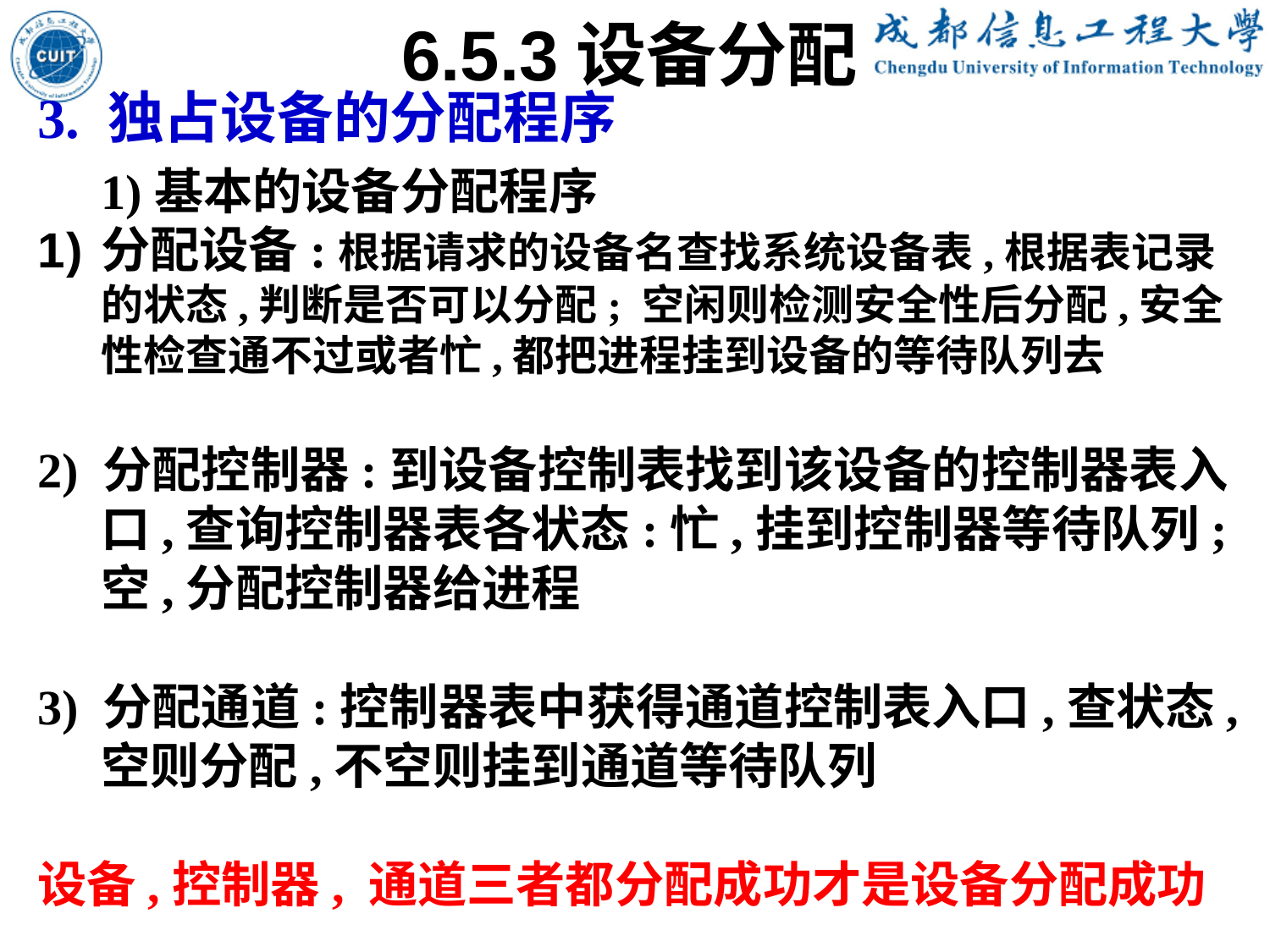

6.5.3设备分配
3. 独占设备的分配程序
1)基本的设备分配程序
分配设备:根据请求的设备名查找系统设备表,根据表记录的状态,判断是否可以分配; 空闲则检测安全性后分配,安全性检查通不过或者忙,都把进程挂到设备的等待队列去

2) 分配控制器:到设备控制表找到该设备的控制器表入口,查询控制器表各状态:忙,挂到控制器等待队列;空,分配控制器给进程

3) 分配通道:控制器表中获得通道控制表入口,查状态,空则分配,不空则挂到通道等待队列

设备,控制器, 通道三者都分配成功才是设备分配成功